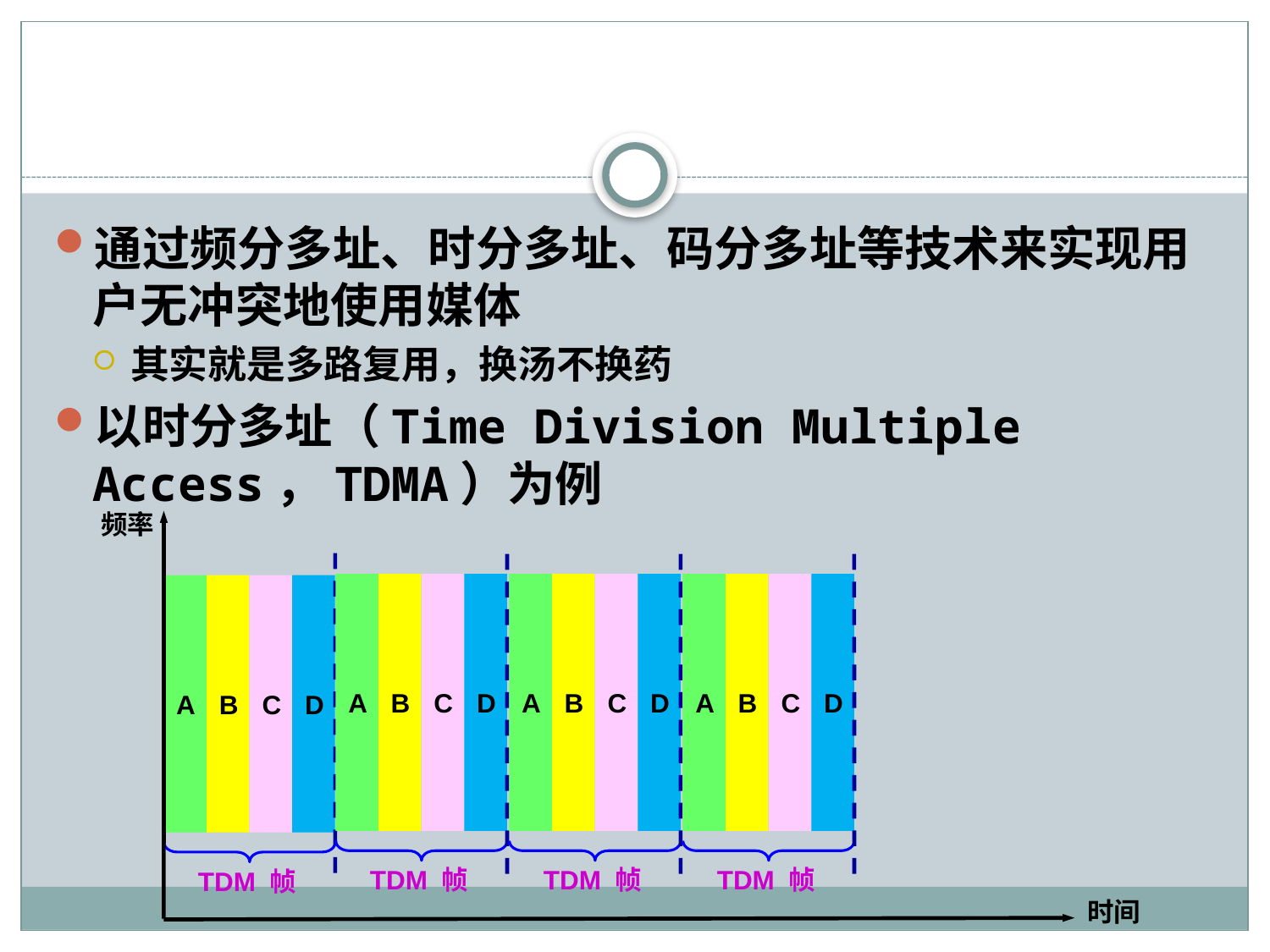

#
通过频分多址、时分多址、码分多址等技术来实现用户无冲突地使用媒体
其实就是多路复用，换汤不换药
以时分多址（Time Division Multiple Access，TDMA）为例
频率

A
B
C
D
A
B
C
D
A
B
C
D
A
B
C
D

TDM 帧

TDM 帧

TDM 帧

TDM 帧
时间